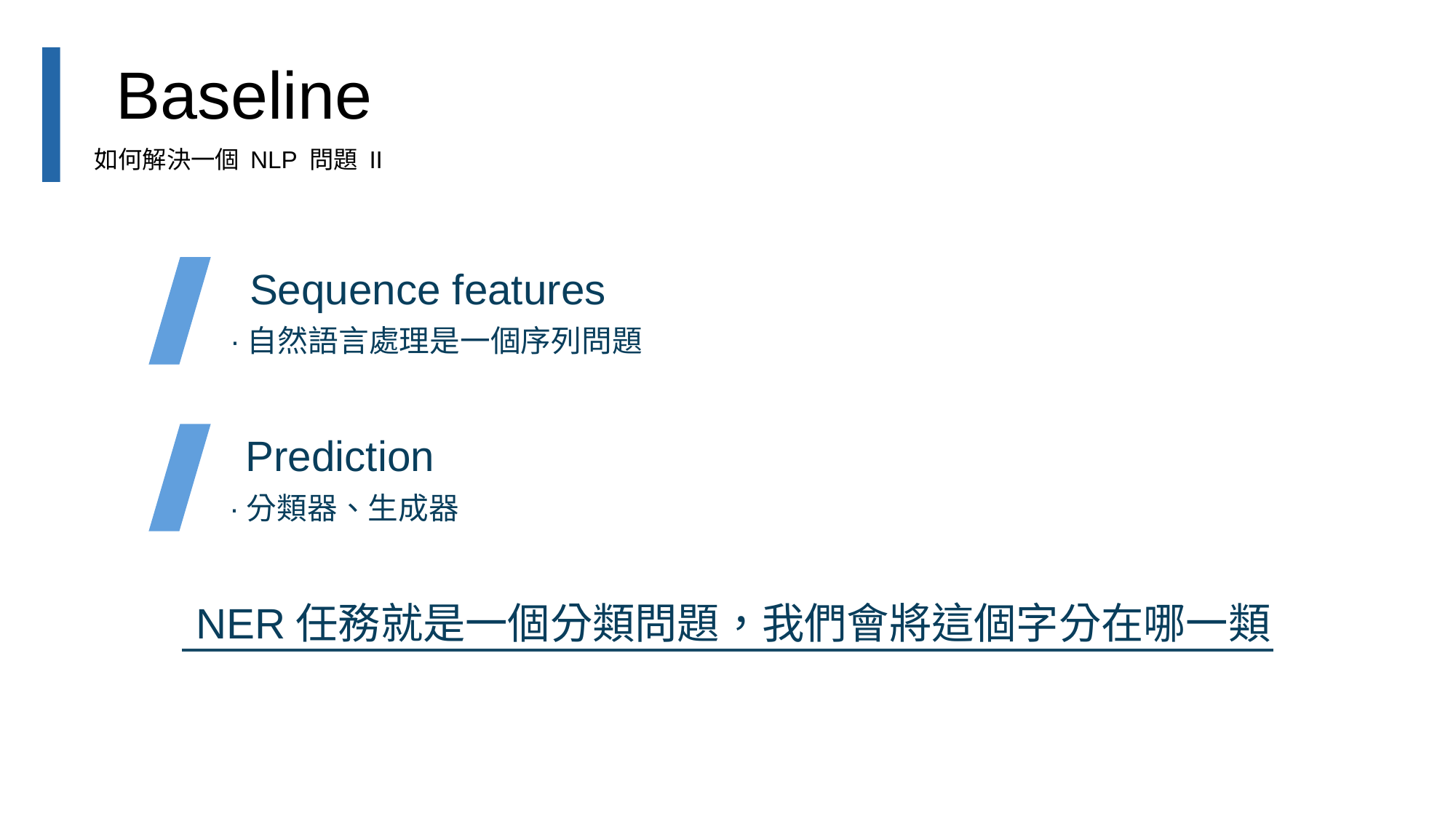

Baseline
如何解決一個 NLP 問題 II

 Sequence features
·自然語言處理是一個序列問題

 Prediction
·分類器、生成器
 NER任務就是一個分類問題，我們會將這個字分在哪一類